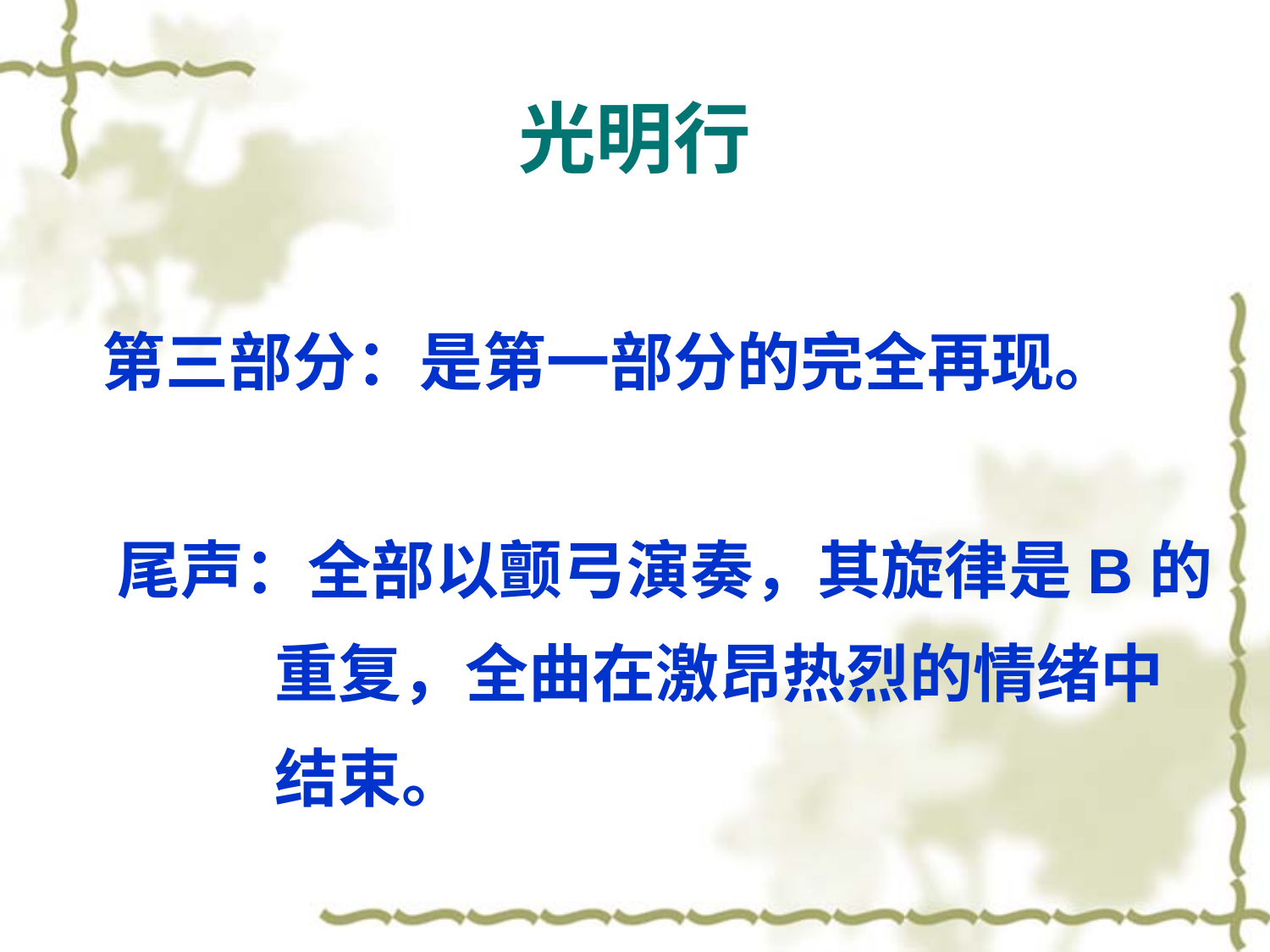

# 光明行

  第三部分：是第一部分的完全再现。

   尾声：全部以颤弓演奏，其旋律是B的
              重复，全曲在激昂热烈的情绪中
              结束。